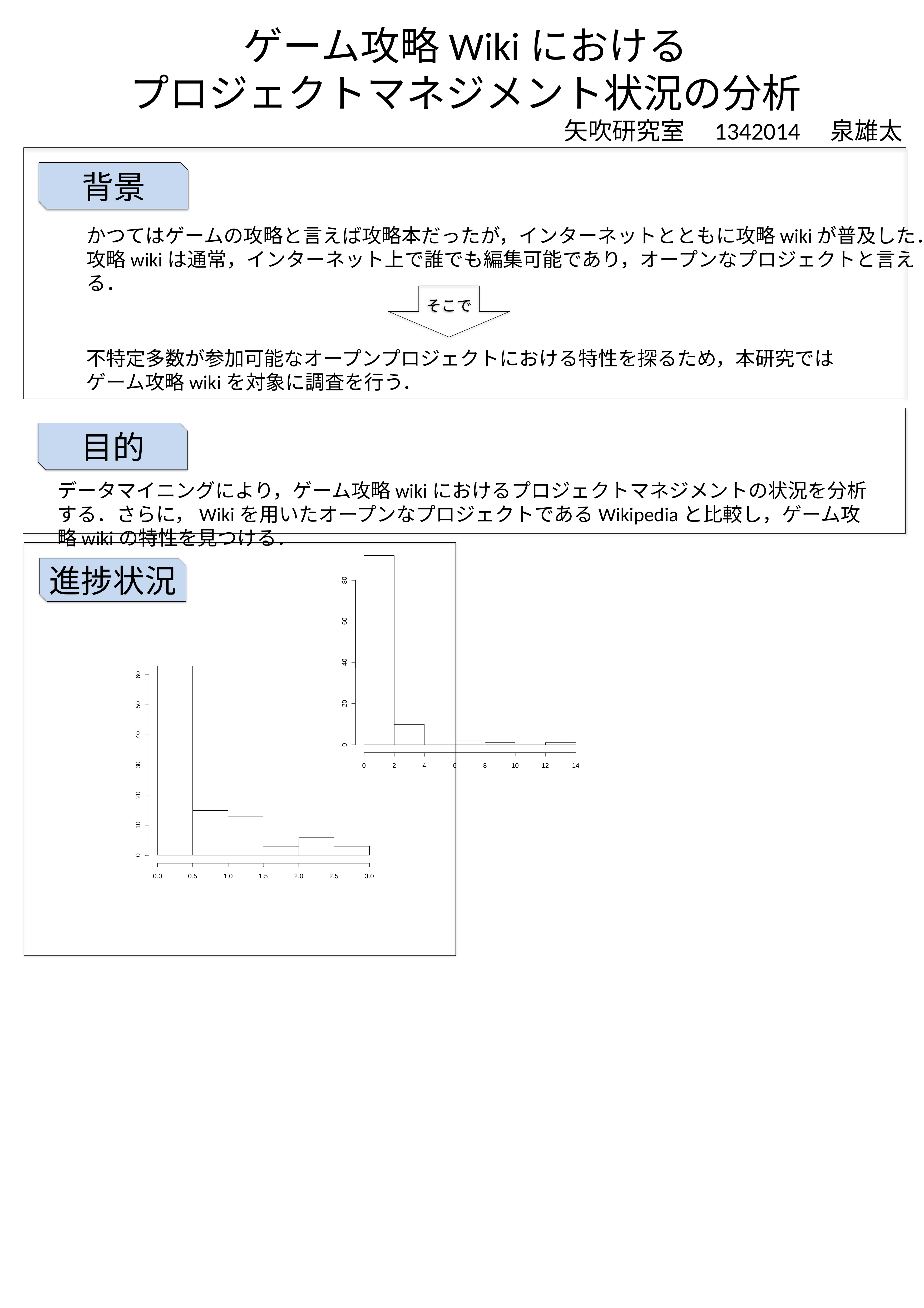

ゲーム攻略Wikiにおける
プロジェクトマネジメント状況の分析
矢吹研究室　1342014　泉雄太

背景
かつてはゲームの攻略と言えば攻略本だったが，インターネットとともに攻略wikiが普及した．
攻略wikiは通常，インターネット上で誰でも編集可能であり，オープンなプロジェクトと言える．
そこで
不特定多数が参加可能なオープンプロジェクトにおける特性を探るため，本研究ではゲーム攻略wikiを対象に調査を行う．

目的
データマイニングにより，ゲーム攻略wikiにおけるプロジェクトマネジメントの状況を分析する．さらに，Wikiを用いたオープンなプロジェクトであるWikipediaと比較し，ゲーム攻略wikiの特性を見つける．

80

60

40

20

0

0
2
4
6
8
10
12
14

進捗状況

60

50

40

30

20

10

0

0.0
0.5
1.0
1.5
2.0
2.5
3.0